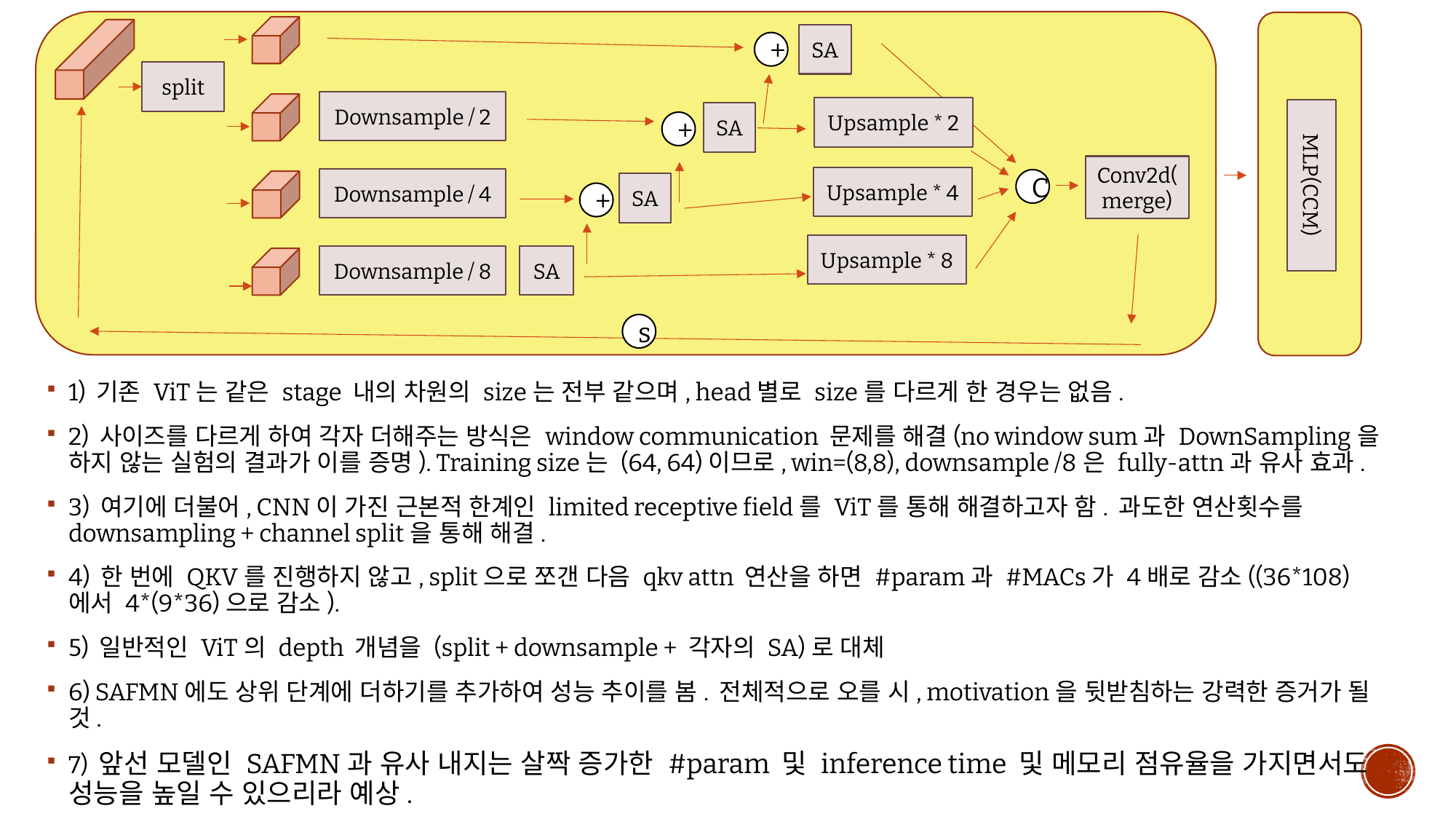

SA
+
split
Downsample / 2

Upsample * 2
SA
+
Conv2d(merge)
MLP(CCM)
Upsample * 4
Downsample / 4
C

SA
+
Upsample * 8
SA
Downsample / 8

s
1) 기존 ViT는 같은 stage 내의 차원의 size는 전부 같으며, head별로 size를 다르게 한 경우는 없음.
2) 사이즈를 다르게 하여 각자 더해주는 방식은 window communication 문제를 해결(no window sum과 DownSampling을 하지 않는 실험의 결과가 이를 증명). Training size는 (64, 64)이므로, win=(8,8), downsample /8은 fully-attn과 유사 효과.
3) 여기에 더불어, CNN이 가진 근본적 한계인 limited receptive field를 ViT를 통해 해결하고자 함. 과도한 연산횟수를 downsampling + channel split을 통해 해결.
4) 한 번에 QKV를 진행하지 않고, split으로 쪼갠 다음 qkv attn 연산을 하면 #param과 #MACs가 4배로 감소((36*108)에서 4*(9*36)으로 감소).
5) 일반적인 ViT의 depth 개념을 (split + downsample + 각자의 SA)로 대체
6) SAFMN에도 상위 단계에 더하기를 추가하여 성능 추이를 봄. 전체적으로 오를 시, motivation을 뒷받침하는 강력한 증거가 될 것.
7) 앞선 모델인 SAFMN과 유사 내지는 살짝 증가한 #param 및 inference time 및 메모리 점유율을 가지면서도 성능을 높일 수 있으리라 예상.